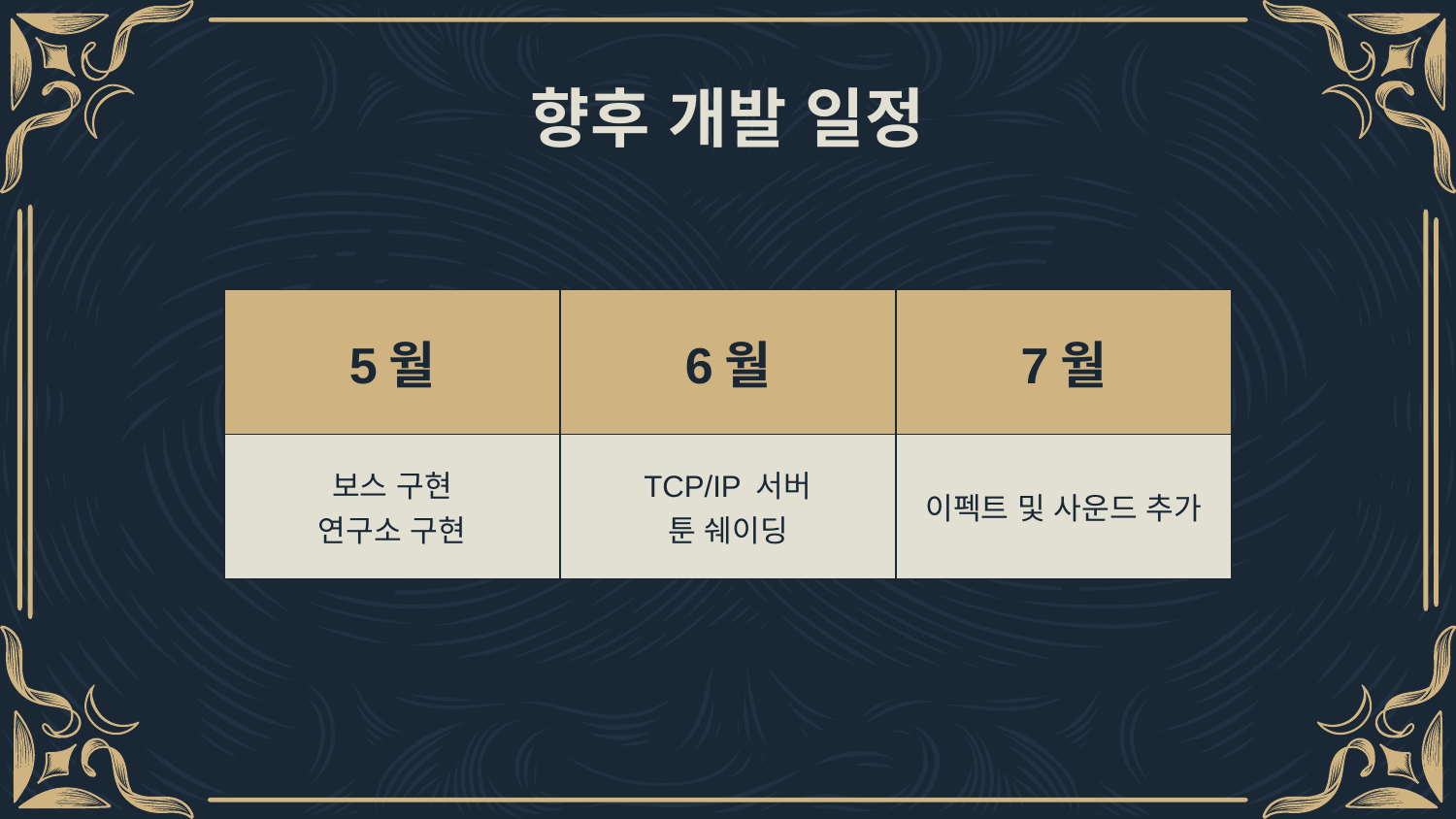

# 향후 개발 일정
| 5월 | 6월 | 7월 |
| --- | --- | --- |
| 보스 구현 연구소 구현 | TCP/IP 서버 툰 쉐이딩 | 이펙트 및 사운드 추가 |